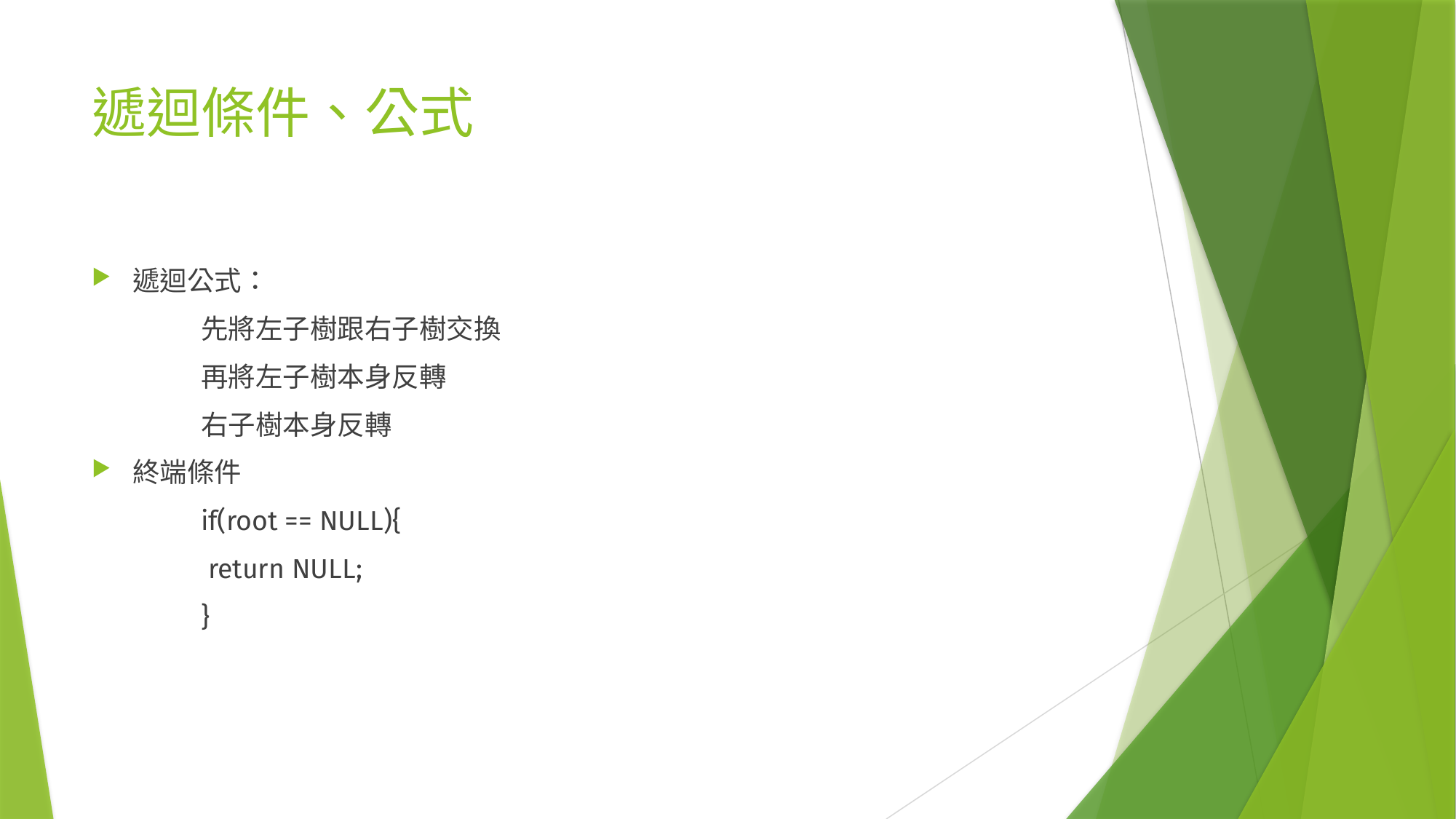

# 遞迴條件、公式
遞迴公式：
	先將左子樹跟右子樹交換
	再將左子樹本身反轉
	右子樹本身反轉
終端條件
	if(root == NULL){
       	 return NULL;
    	}